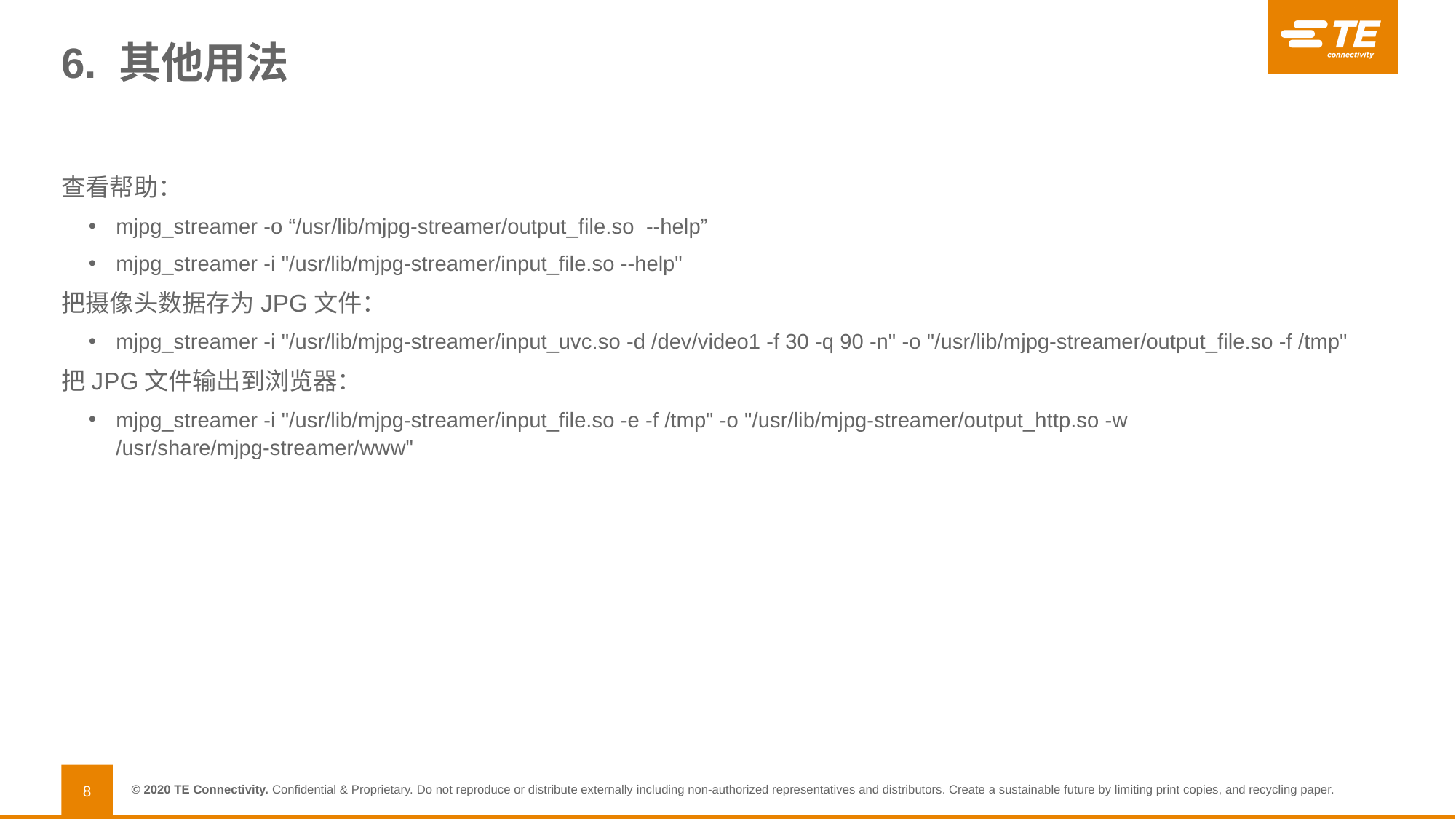

# 6. 其他用法
查看帮助：
mjpg_streamer -o “/usr/lib/mjpg-streamer/output_file.so  --help”
mjpg_streamer -i "/usr/lib/mjpg-streamer/input_file.so --help"
把摄像头数据存为JPG文件：
mjpg_streamer -i "/usr/lib/mjpg-streamer/input_uvc.so -d /dev/video1 -f 30 -q 90 -n" -o "/usr/lib/mjpg-streamer/output_file.so -f /tmp"
把JPG文件输出到浏览器：
mjpg_streamer -i "/usr/lib/mjpg-streamer/input_file.so -e -f /tmp" -o "/usr/lib/mjpg-streamer/output_http.so -w /usr/share/mjpg-streamer/www"

8